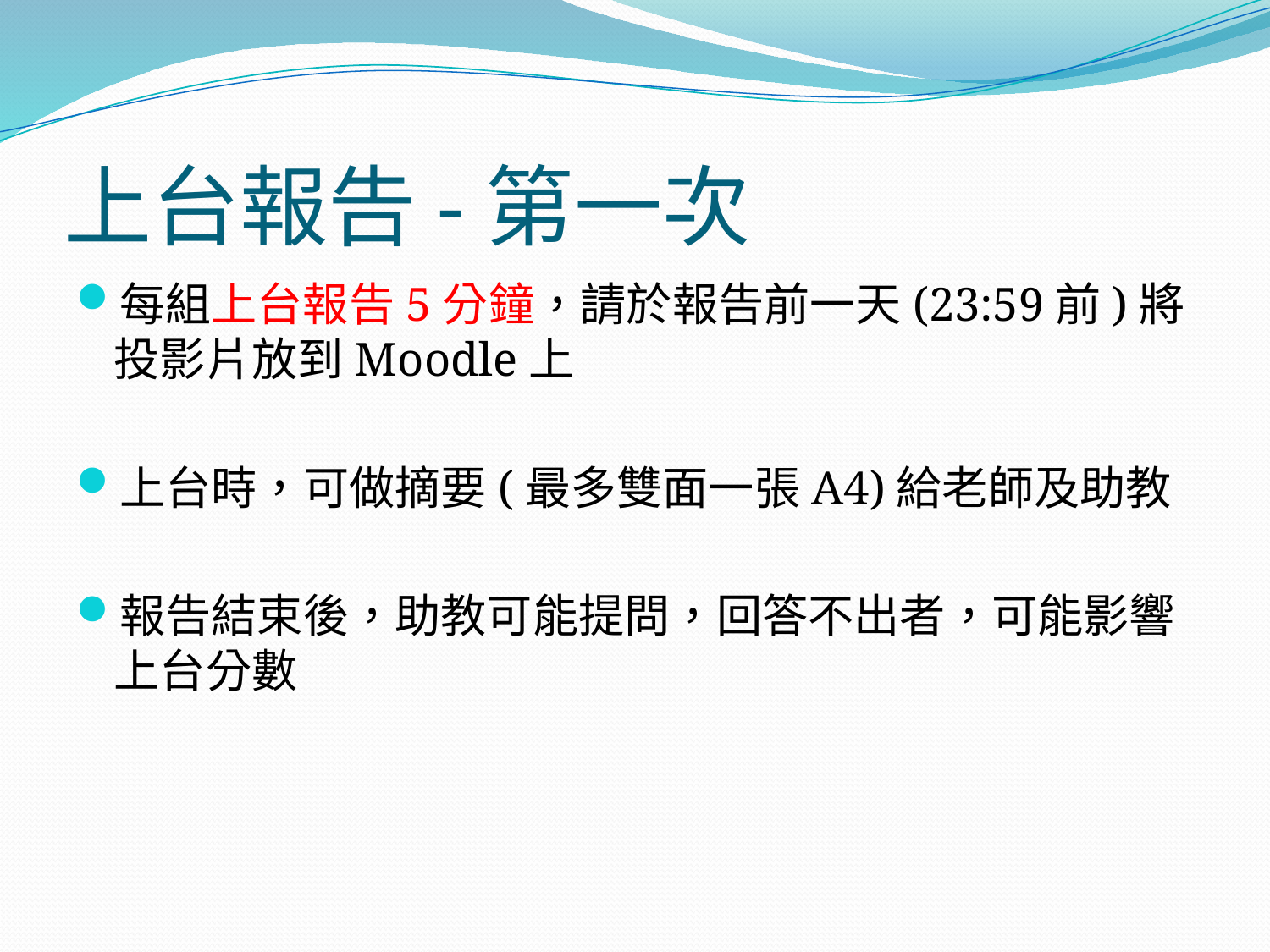

# 上台報告-第一次
每組上台報告5分鐘，請於報告前一天(23:59前)將投影片放到Moodle上

上台時，可做摘要(最多雙面一張A4)給老師及助教

報告結束後，助教可能提問，回答不出者，可能影響上台分數